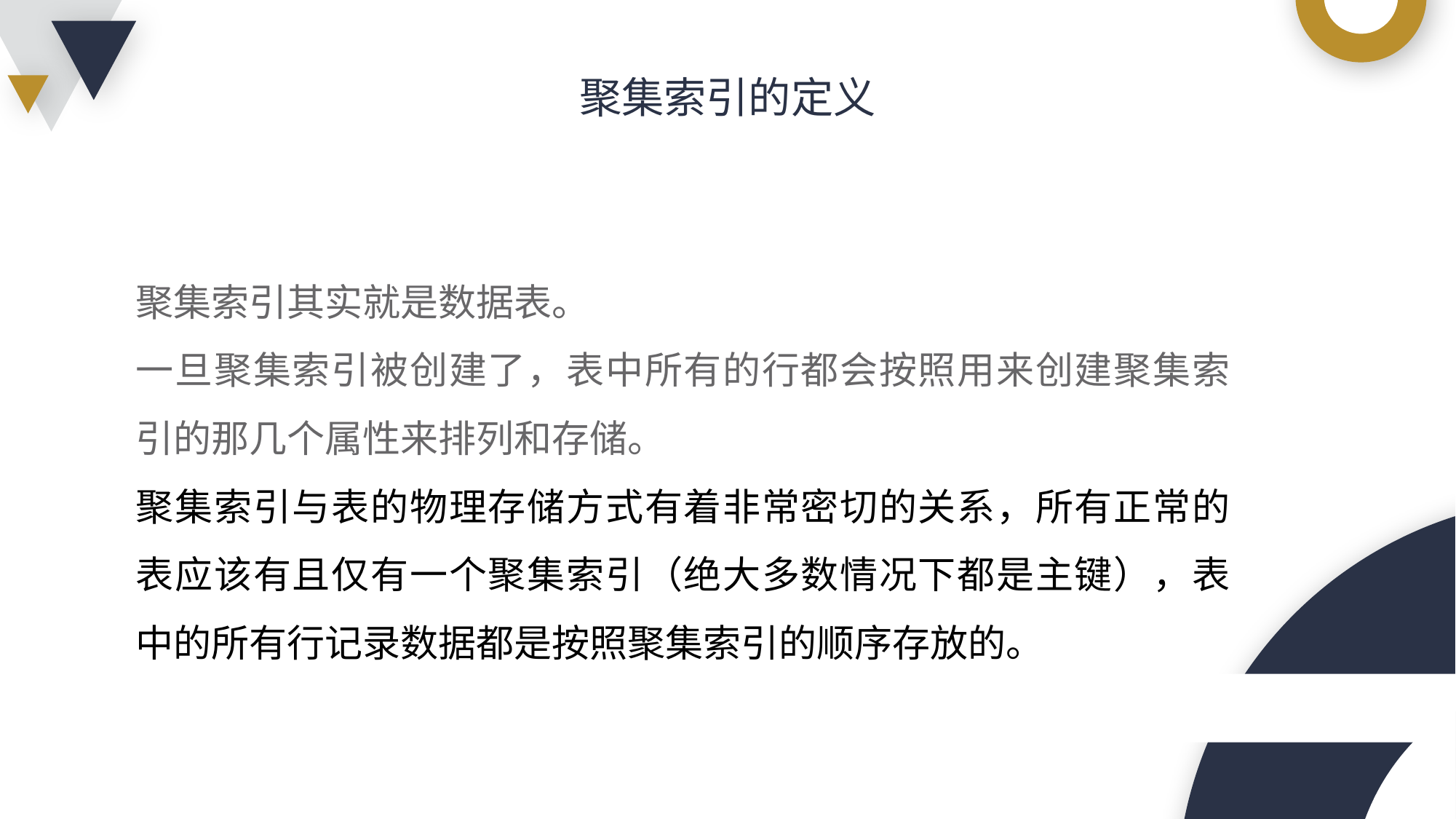

聚集索引的定义
聚集索引其实就是数据表。
一旦聚集索引被创建了，表中所有的行都会按照用来创建聚集索引的那几个属性来排列和存储。
聚集索引与表的物理存储方式有着非常密切的关系，所有正常的表应该有且仅有一个聚集索引（绝大多数情况下都是主键），表中的所有行记录数据都是按照聚集索引的顺序存放的。